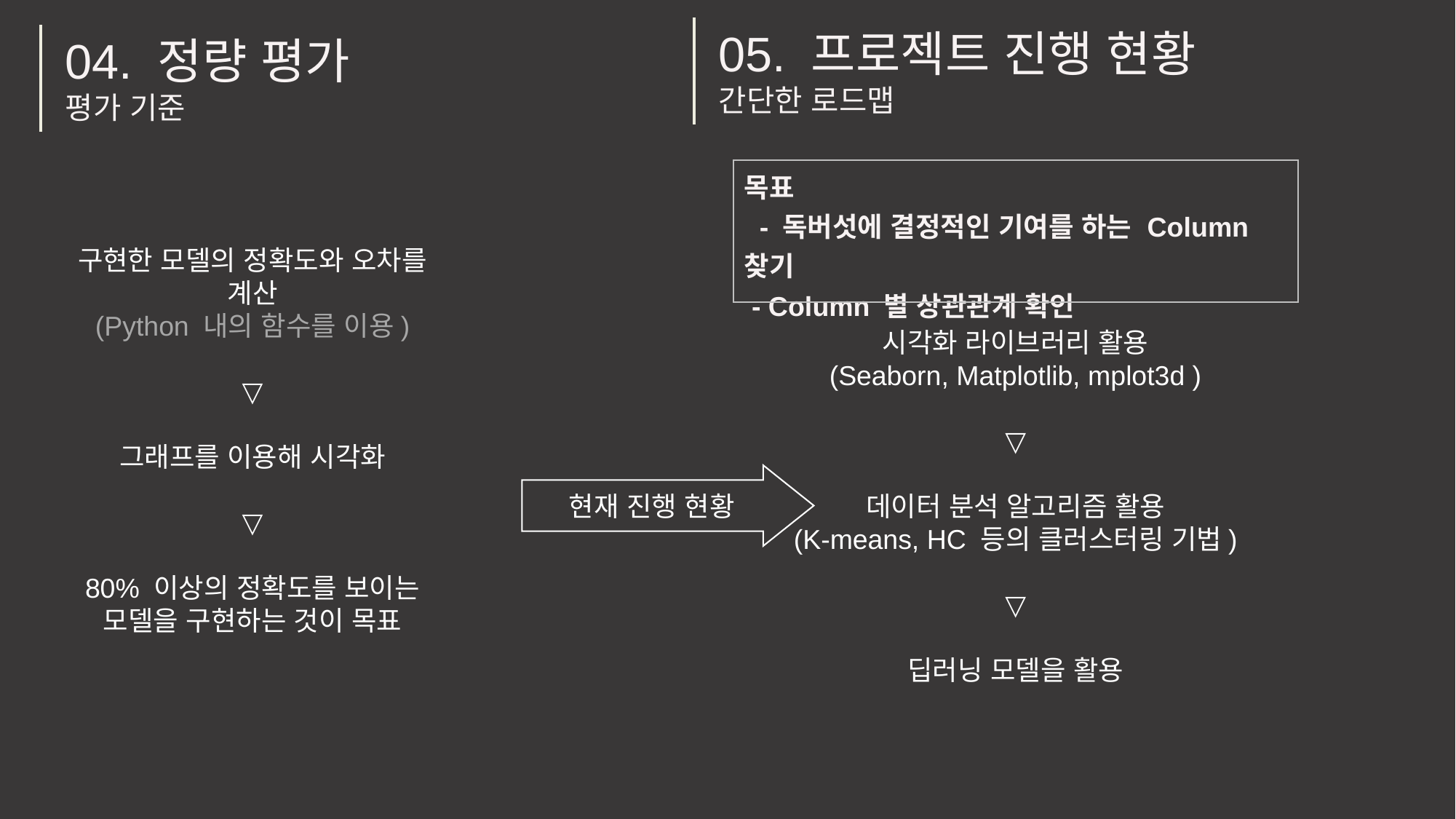

05. 프로젝트 진행 현황
간단한 로드맵
04. 정량 평가
평가 기준
| 목표 - 독버섯에 결정적인 기여를 하는 Column 찾기 - Column 별 상관관계 확인 |
| --- |
구현한 모델의 정확도와 오차를 계산
(Python 내의 함수를 이용)

▽

그래프를 이용해 시각화

▽

80% 이상의 정확도를 보이는 모델을 구현하는 것이 목표

시각화 라이브러리 활용
(Seaborn, Matplotlib, mplot3d )

▽

데이터 분석 알고리즘 활용
(K-means, HC 등의 클러스터링 기법)

▽

딥러닝 모델을 활용
현재 진행 현황